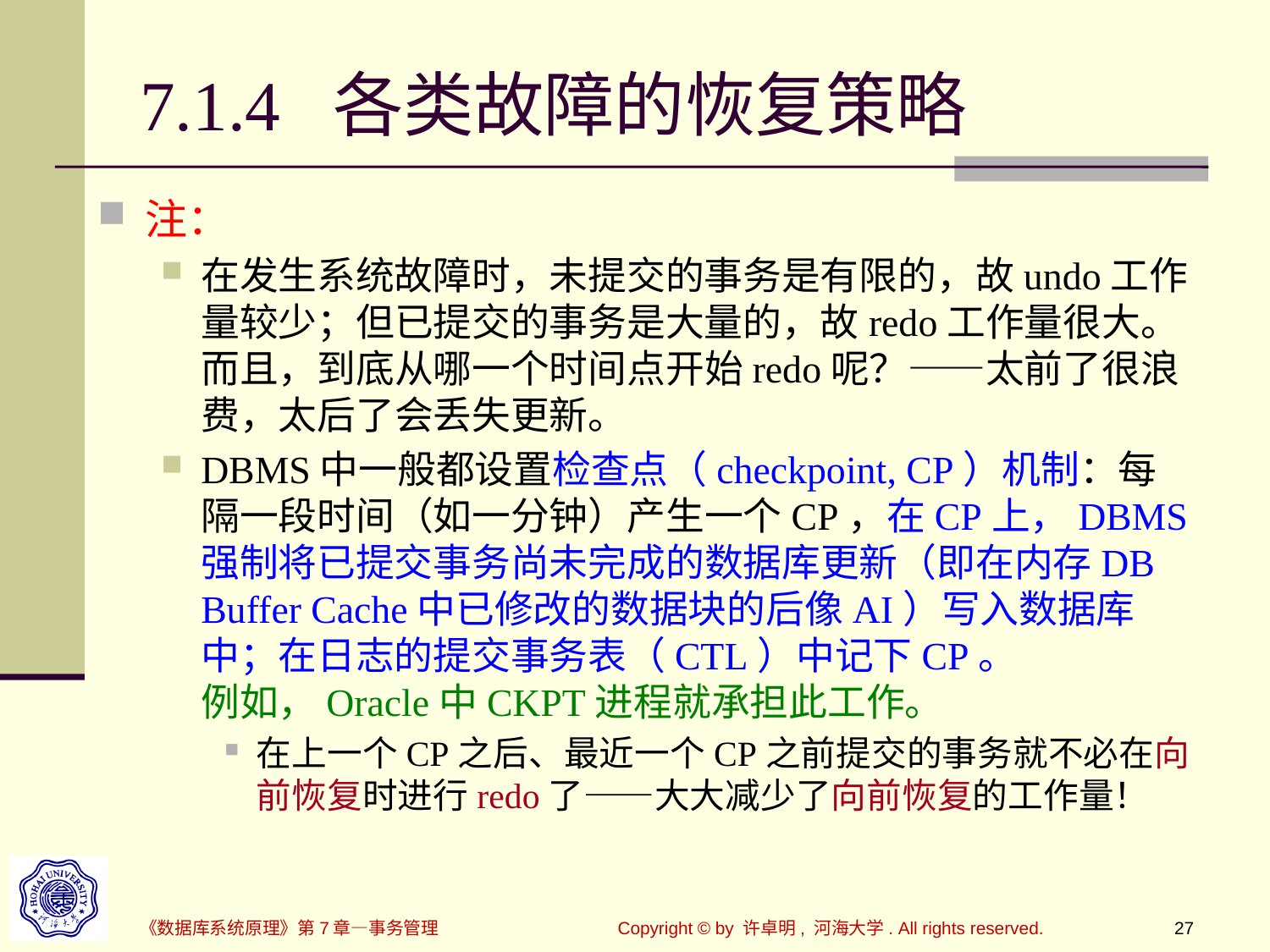

# 7.1.4  各类故障的恢复策略
注：
在发生系统故障时，未提交的事务是有限的，故undo工作量较少；但已提交的事务是大量的，故redo工作量很大。而且，到底从哪一个时间点开始redo呢？——太前了很浪费，太后了会丢失更新。
DBMS中一般都设置检查点（checkpoint, CP）机制：每隔一段时间（如一分钟）产生一个CP，在CP上，DBMS强制将已提交事务尚未完成的数据库更新（即在内存DB Buffer Cache中已修改的数据块的后像AI）写入数据库中；在日志的提交事务表（CTL）中记下CP。
例如，Oracle中CKPT进程就承担此工作。
在上一个CP之后、最近一个CP之前提交的事务就不必在向前恢复时进行redo了——大大减少了向前恢复的工作量！
《数据库系统原理》第7章—事务管理
Copyright © by 许卓明, 河海大学. All rights reserved.
27